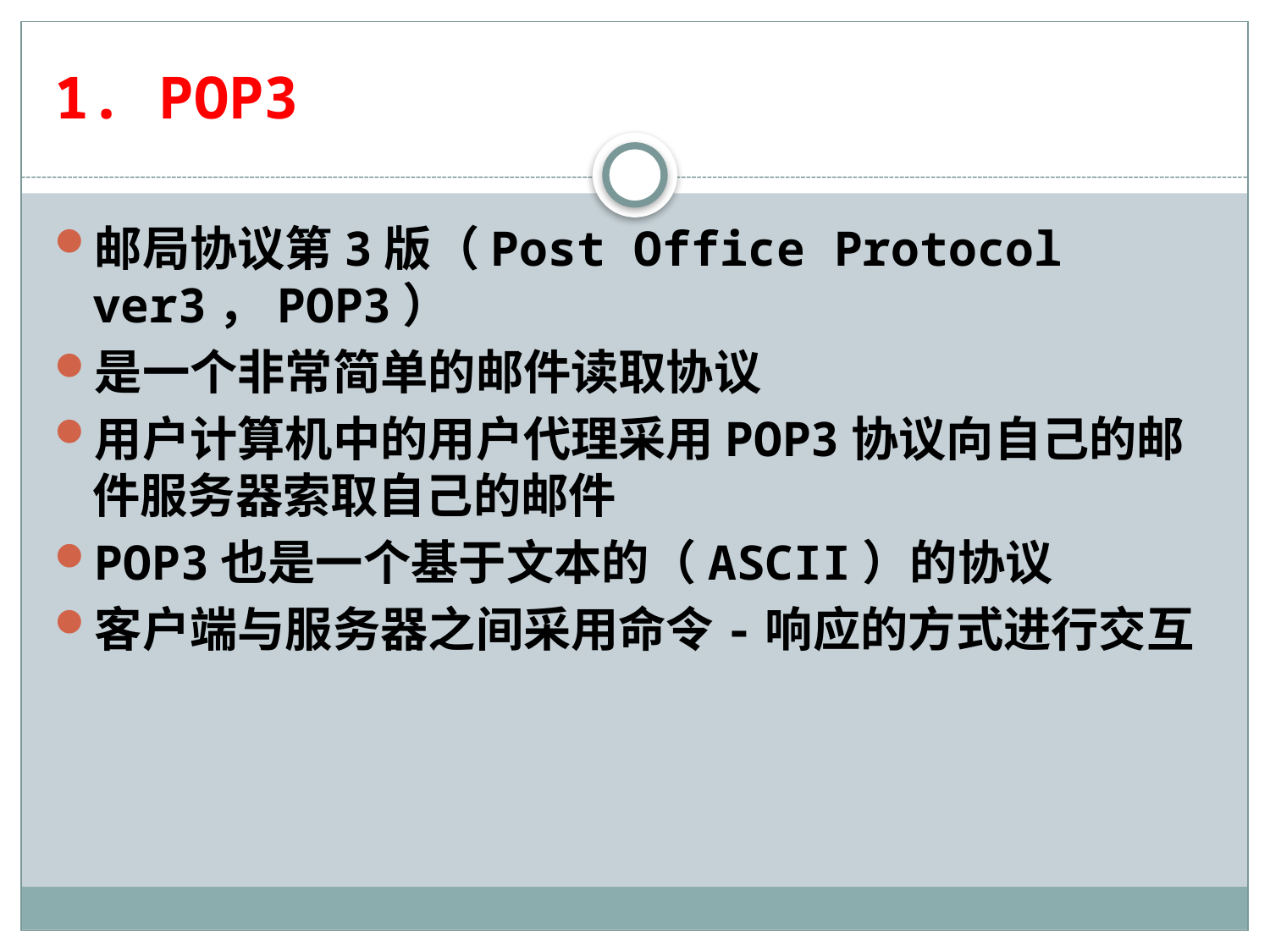

# 1. POP3
邮局协议第3版（Post Office Protocol ver3，POP3）
是一个非常简单的邮件读取协议
用户计算机中的用户代理采用POP3协议向自己的邮件服务器索取自己的邮件
POP3也是一个基于文本的（ASCII）的协议
客户端与服务器之间采用命令-响应的方式进行交互